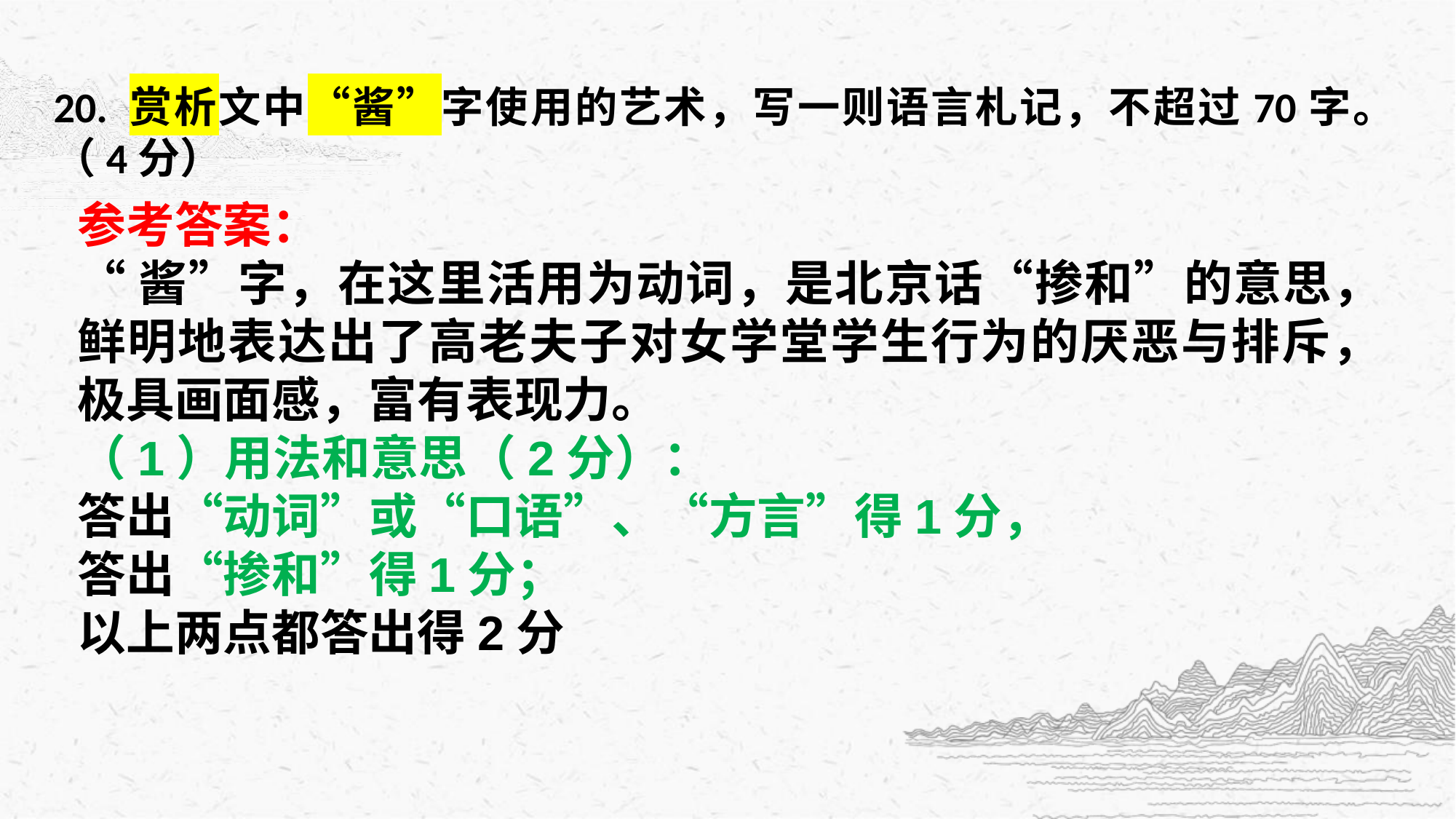

20. 赏析文中“酱”字使用的艺术，写一则语言札记，不超过70字。（4分）
参考答案：
“酱”字，在这里活用为动词，是北京话“掺和”的意思，鲜明地表达出了高老夫子对女学堂学生行为的厌恶与排斥，极具画面感，富有表现力。
（1）用法和意思（2分）：
答出“动词”或“口语”、“方言”得1分，
答出“掺和”得1分；
以上两点都答出得2分